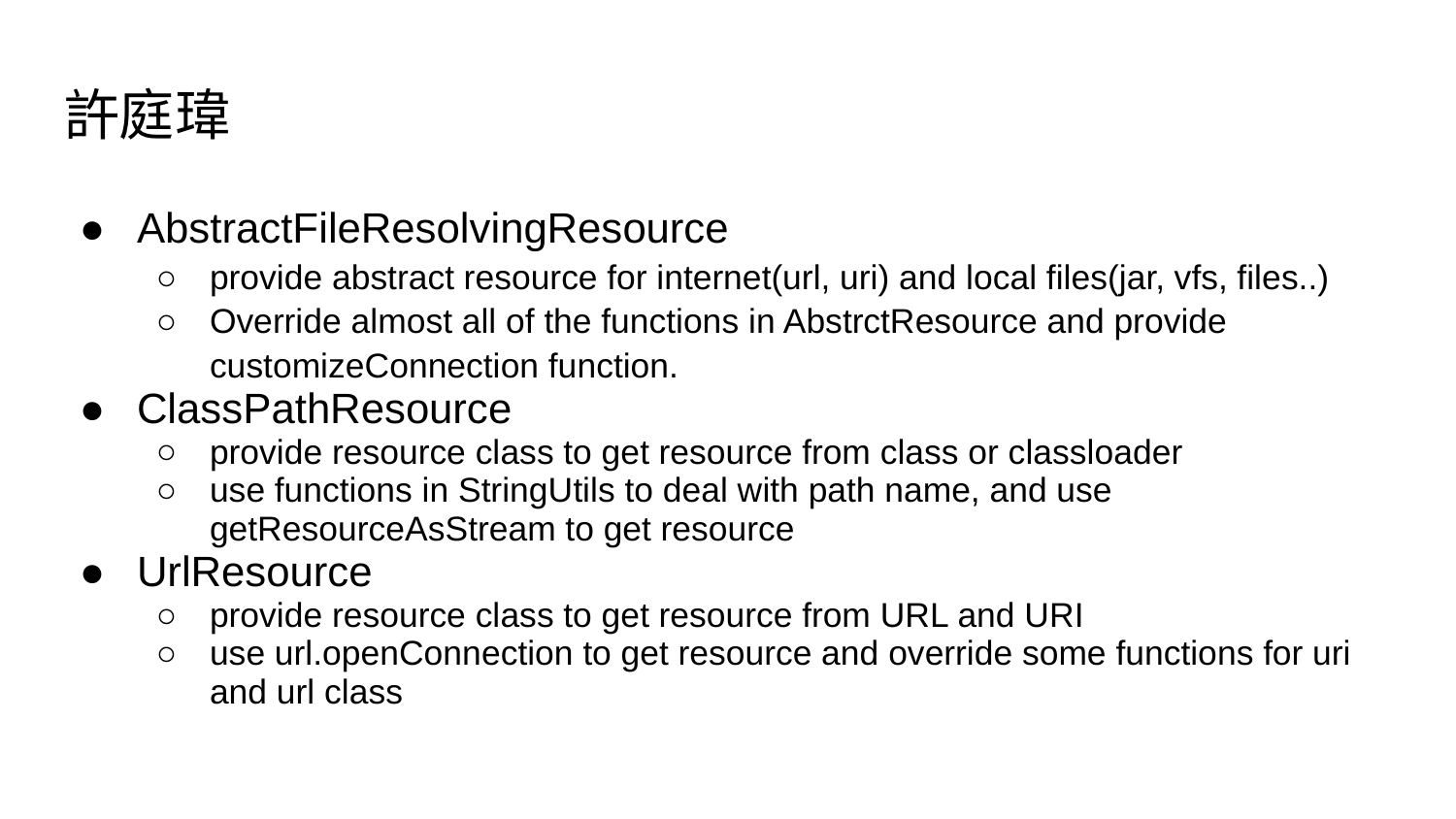

# 許庭瑋
AbstractFileResolvingResource
provide abstract resource for internet(url, uri) and local files(jar, vfs, files..)
Override almost all of the functions in AbstrctResource and provide customizeConnection function.
ClassPathResource
provide resource class to get resource from class or classloader
use functions in StringUtils to deal with path name, and use getResourceAsStream to get resource
UrlResource
provide resource class to get resource from URL and URI
use url.openConnection to get resource and override some functions for uri and url class